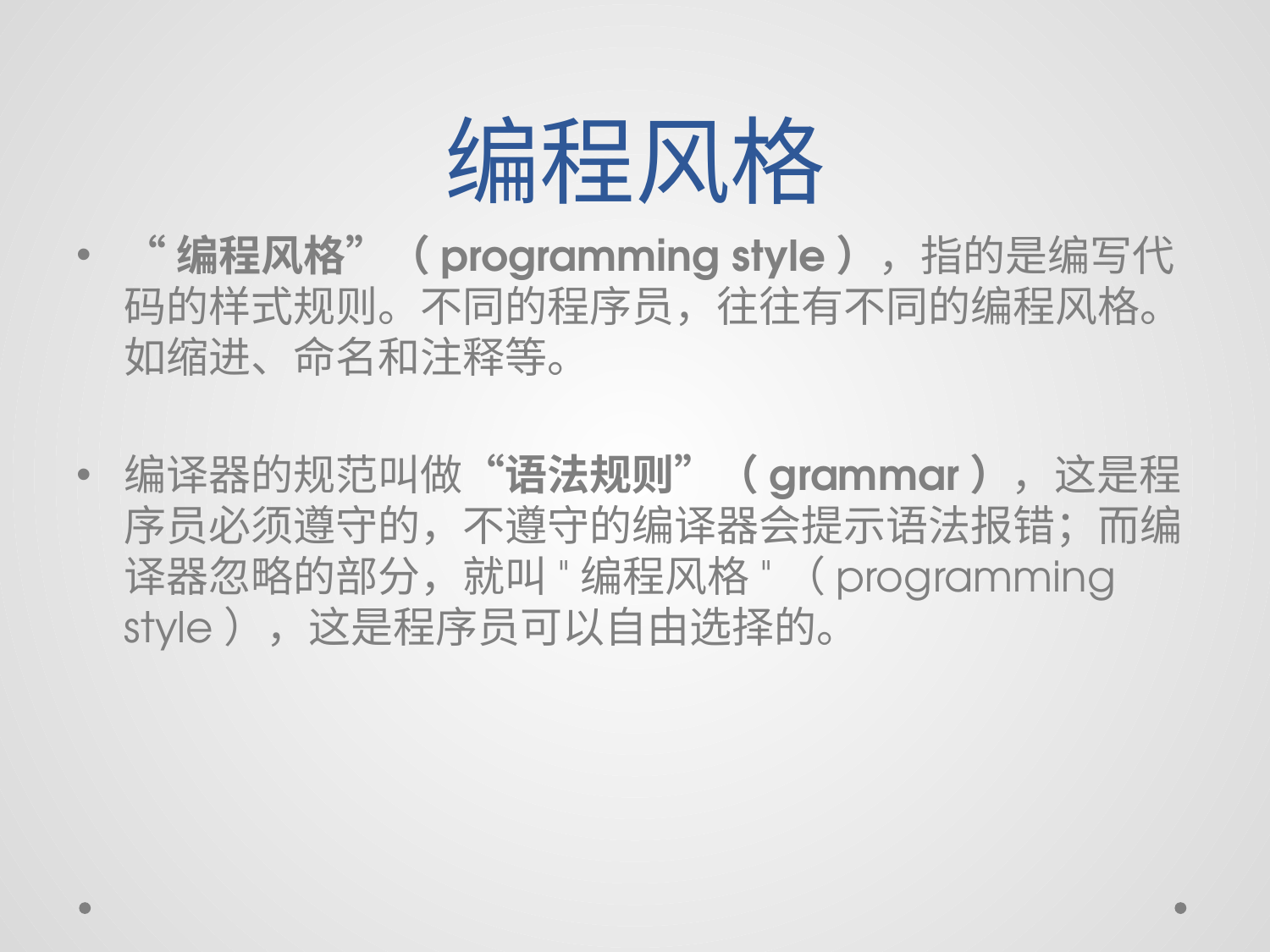

# 编程风格
“编程风格”（programming style），指的是编写代码的样式规则。不同的程序员，往往有不同的编程风格。如缩进、命名和注释等。

编译器的规范叫做“语法规则”（grammar），这是程序员必须遵守的，不遵守的编译器会提示语法报错；而编译器忽略的部分，就叫"编程风格"（programming style），这是程序员可以自由选择的。